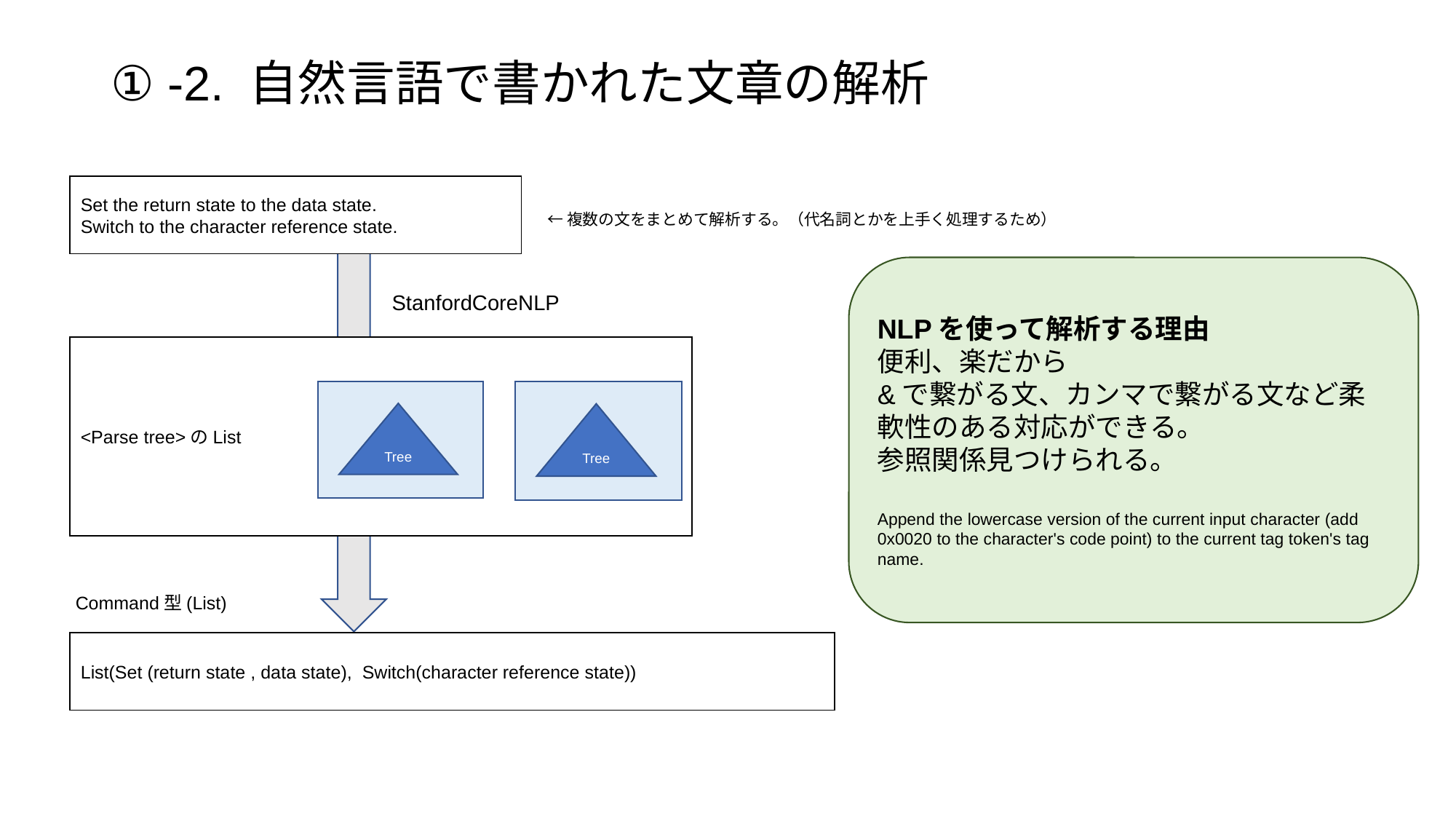

# ① -2. 自然言語で書かれた文章の解析

Set the return state to the data state.
Switch to the character reference state.
←複数の文をまとめて解析する。（代名詞とかを上手く処理するため）

NLPを使って解析する理由
便利、楽だから
&で繋がる文、カンマで繋がる文など柔軟性のある対応ができる。
参照関係見つけられる。

Append the lowercase version of the current input character (add 0x0020 to the character's code point) to the current tag token's tag name.
StanfordCoreNLP
<Parse tree>のList

Tree

Tree

Command型(List)
List(Set (return state , data state),  Switch(character reference state))